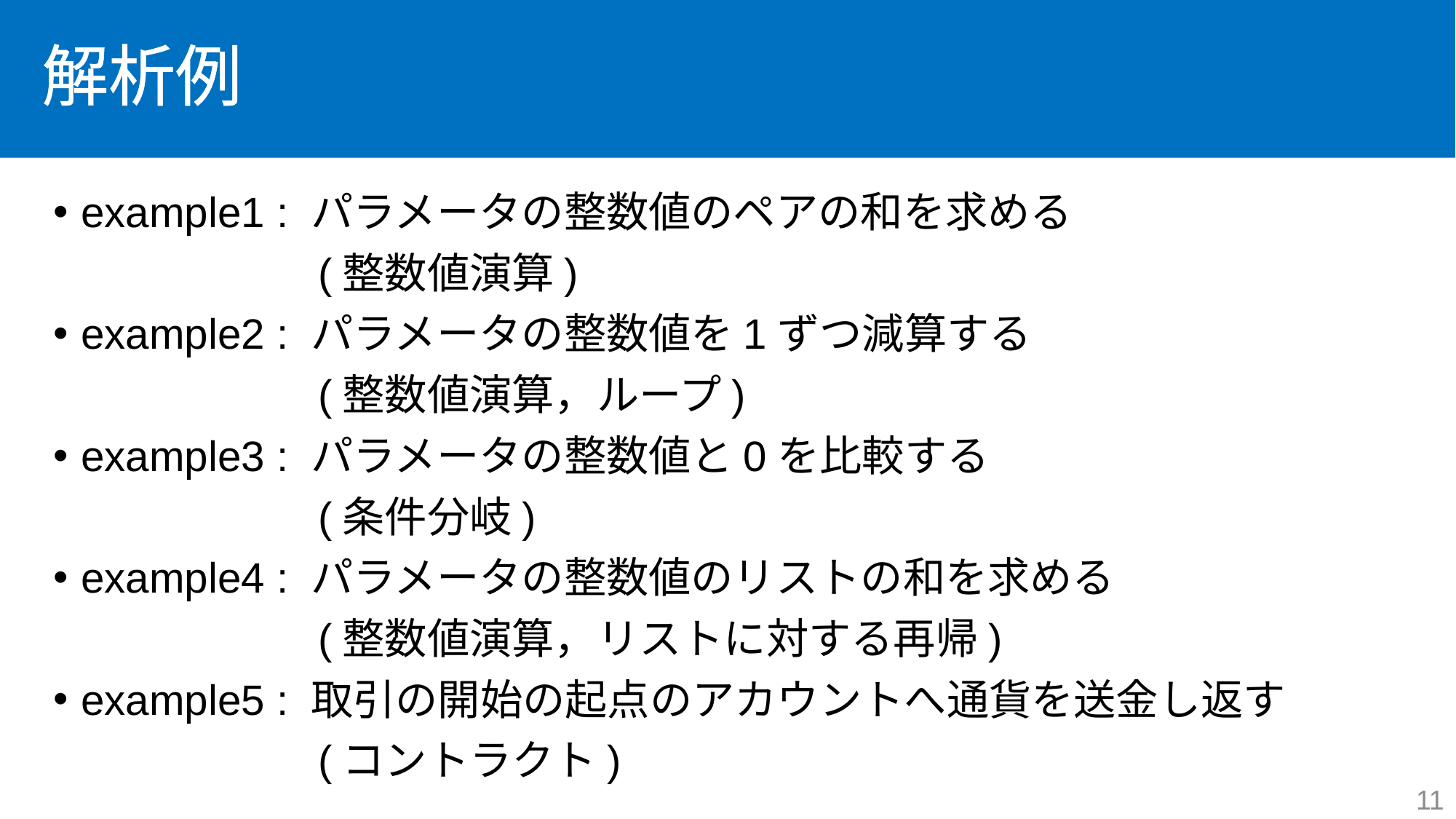

# 解析例
example1 : パラメータの整数値のペアの和を求める
　　　　　　(整数値演算)
example2 : パラメータの整数値を1ずつ減算する
　　　　　　(整数値演算，ループ)
example3 : パラメータの整数値と0を比較する
　　　　　　(条件分岐)
example4 : パラメータの整数値のリストの和を求める
　　　　　　(整数値演算，リストに対する再帰)
example5 : 取引の開始の起点のアカウントへ通貨を送金し返す
　　　　　　(コントラクト)

11